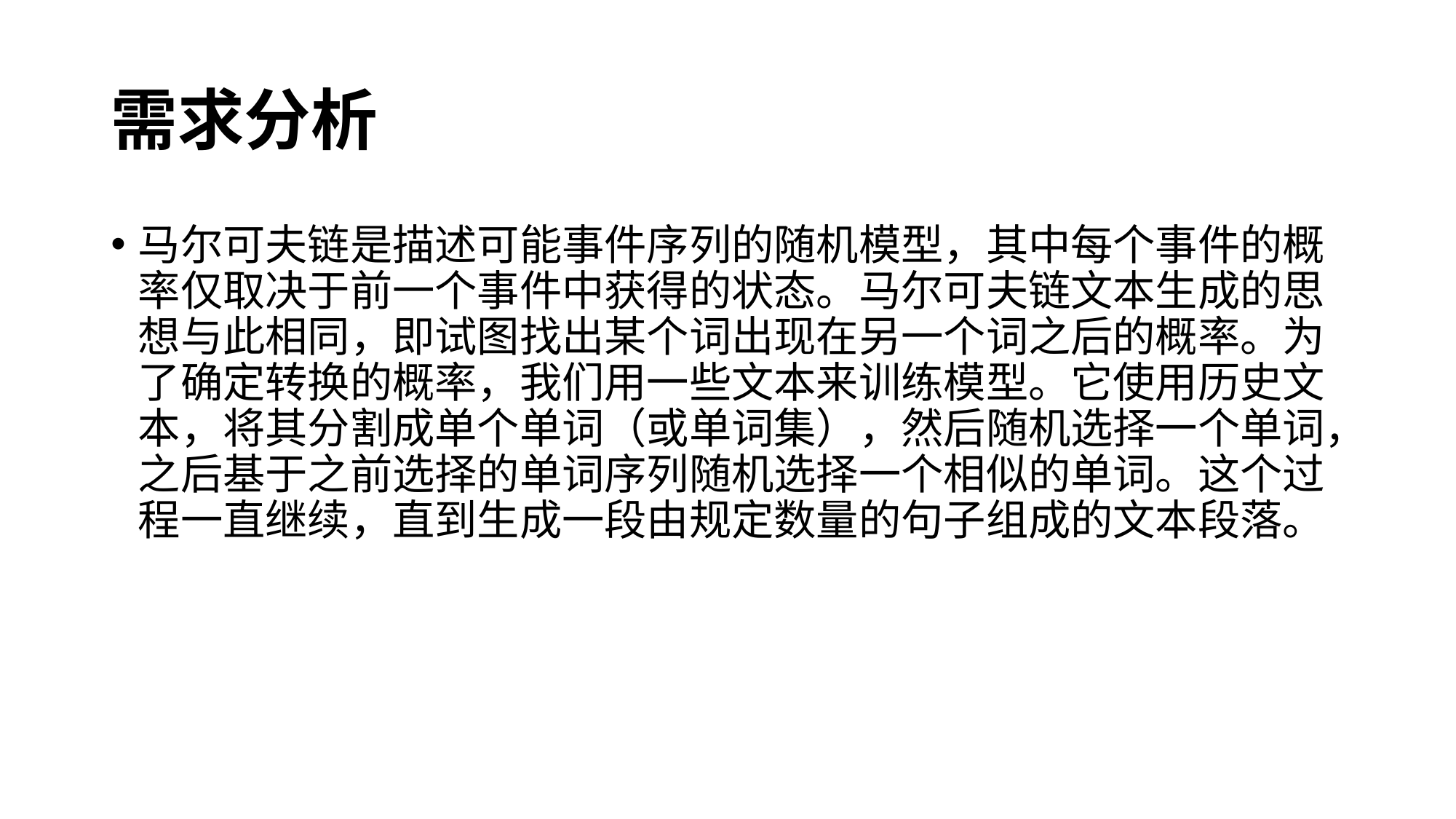

# 需求分析
马尔可夫链是描述可能事件序列的随机模型，其中每个事件的概率仅取决于前一个事件中获得的状态。马尔可夫链文本生成的思想与此相同，即试图找出某个词出现在另一个词之后的概率。为了确定转换的概率，我们用一些文本来训练模型。它使用历史文本，将其分割成单个单词（或单词集），然后随机选择一个单词，之后基于之前选择的单词序列随机选择一个相似的单词。这个过程一直继续，直到生成一段由规定数量的句子组成的文本段落。